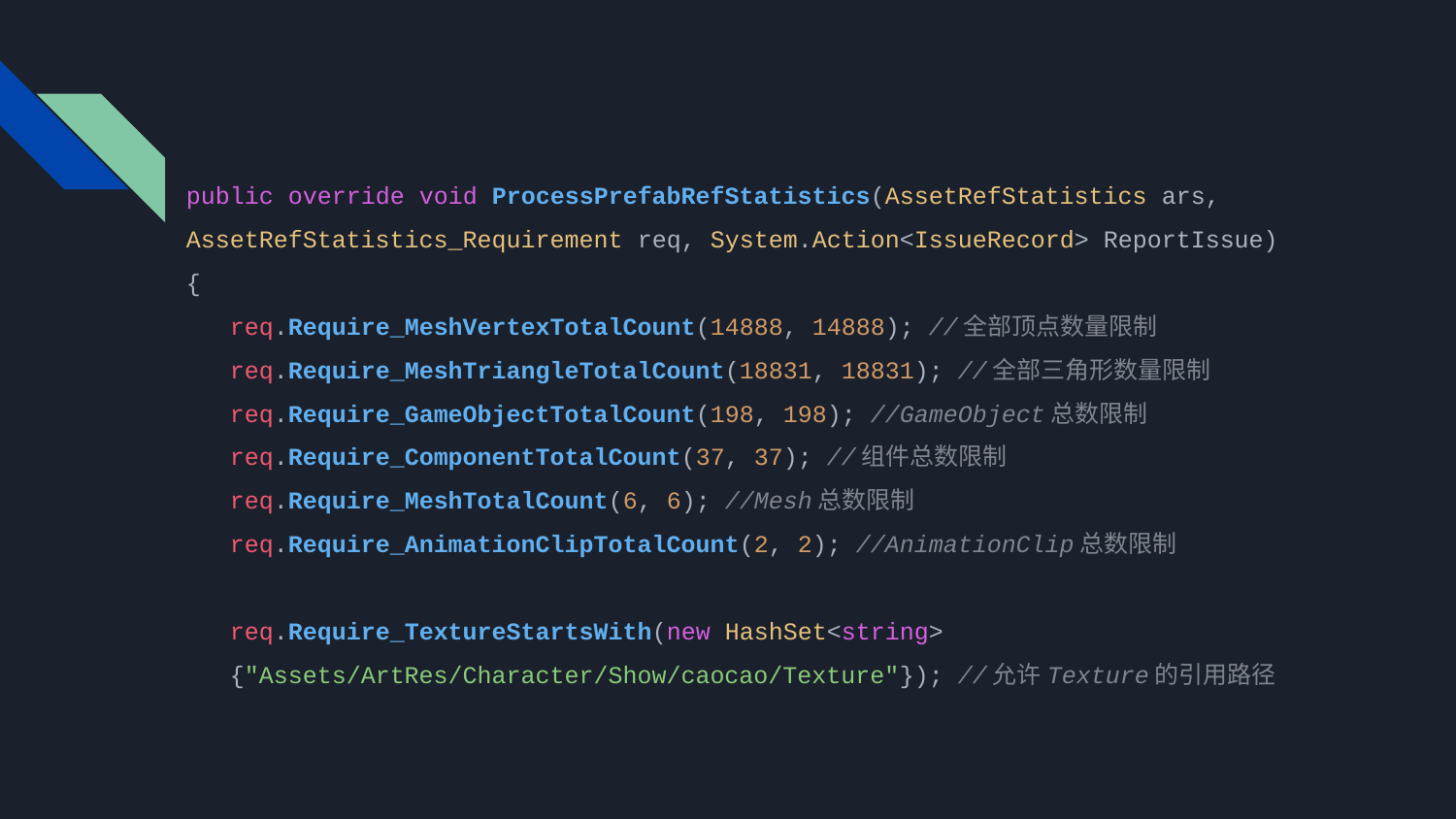

public override void ProcessPrefabRefStatistics(AssetRefStatistics ars, AssetRefStatistics_Requirement req, System.Action<IssueRecord> ReportIssue)
{
   req.Require_MeshVertexTotalCount(14888, 14888); //全部顶点数量限制
   req.Require_MeshTriangleTotalCount(18831, 18831); //全部三角形数量限制
   req.Require_GameObjectTotalCount(198, 198); //GameObject总数限制
   req.Require_ComponentTotalCount(37, 37); //组件总数限制
   req.Require_MeshTotalCount(6, 6); //Mesh总数限制
   req.Require_AnimationClipTotalCount(2, 2); //AnimationClip总数限制

   req.Require_TextureStartsWith(new HashSet<string>
   {"Assets/ArtRes/Character/Show/caocao/Texture"}); //允许Texture的引用路径